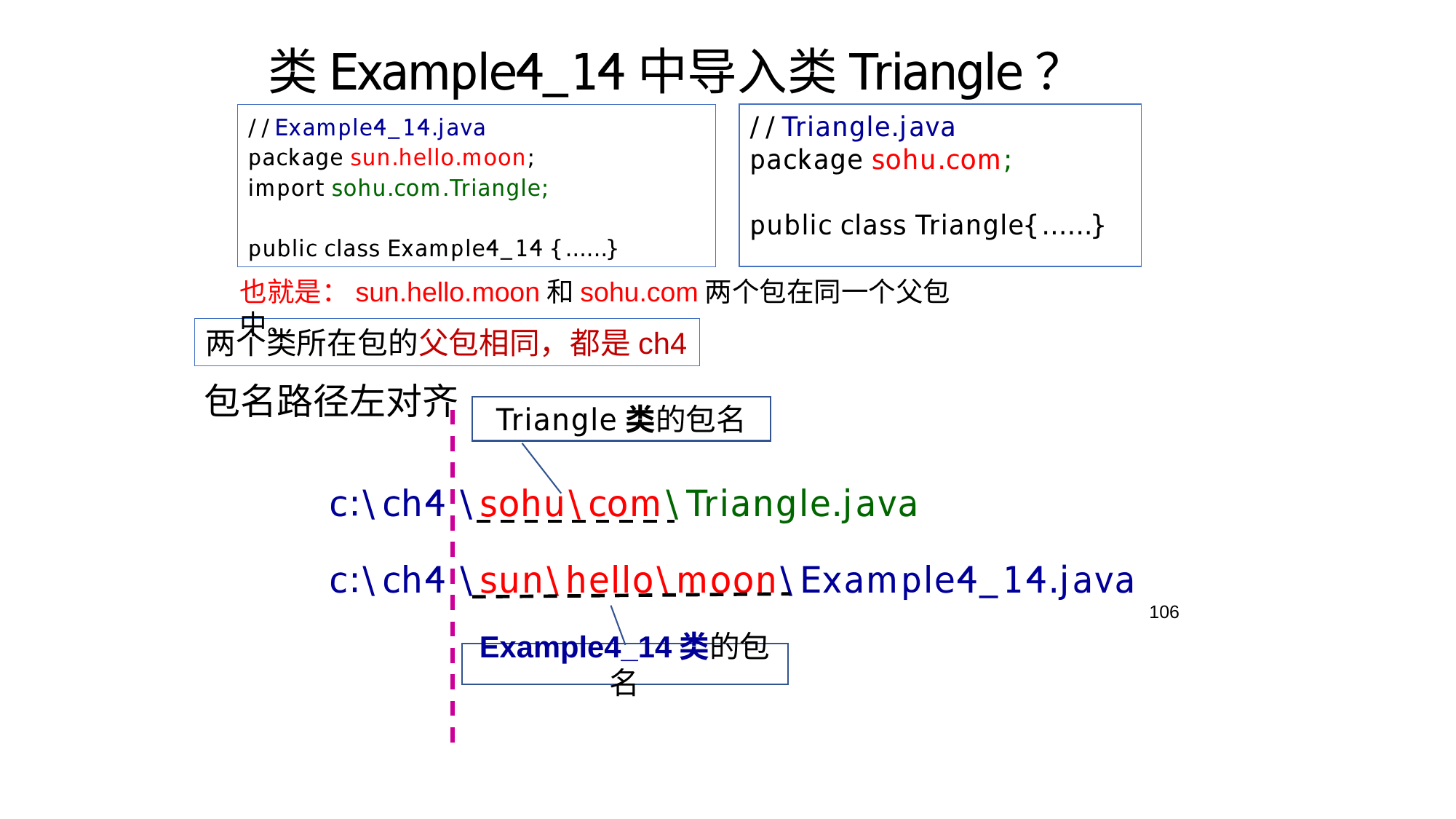

# 类Example4_14中导入类Triangle？
//Triangle.java
package sohu.com;

public class Triangle{......}

//Example4_14.java
package sun.hello.moon;
import sohu.com.Triangle;

public class Example4_14 {......}
也就是：sun.hello.moon和sohu.com两个包在同一个父包中。
两个类所在包的父包相同，都是ch4
包名路径左对齐
Triangle类的包名
c:\ch4 \sohu\com\Triangle.java

c:\ch4 \sun\hello\moon\Example4_14.java
106
Example4_14类的包名
106